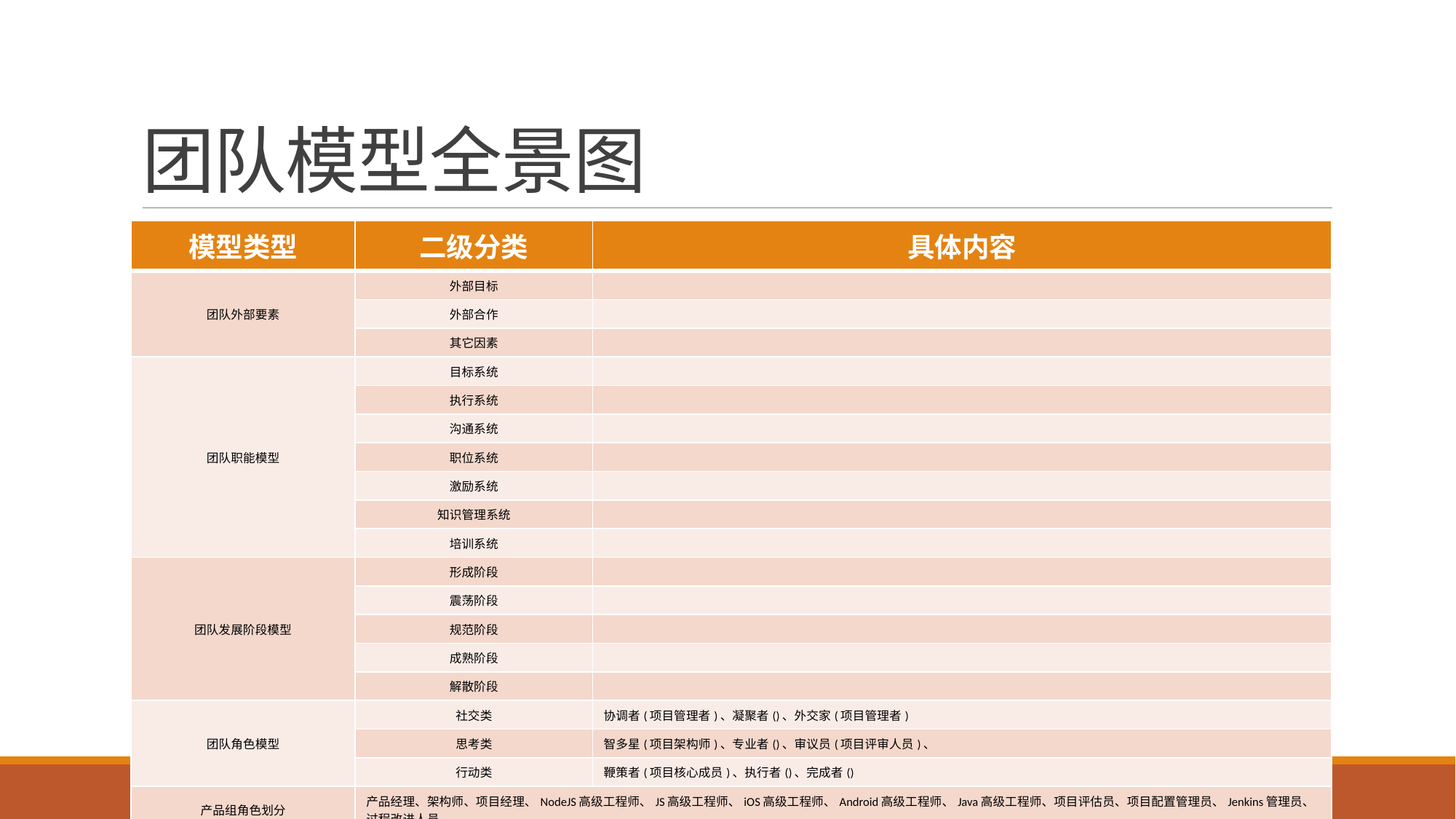

# 团队模型全景图
| 模型类型 | 二级分类 | 具体内容 |
| --- | --- | --- |
| 团队外部要素 | 外部目标 |  |
|  | 外部合作 |  |
|  | 其它因素 |  |
| 团队职能模型 | 目标系统 |  |
|  | 执行系统 |  |
|  | 沟通系统 |  |
|  | 职位系统 |  |
|  | 激励系统 |  |
|  | 知识管理系统 |  |
|  | 培训系统 |  |
| 团队发展阶段模型 | 形成阶段 |  |
|  | 震荡阶段 |  |
|  | 规范阶段 |  |
|  | 成熟阶段 |  |
|  | 解散阶段 |  |
| 团队角色模型 | 社交类 | 协调者(项目管理者)、凝聚者()、外交家(项目管理者) |
|  | 思考类 | 智多星(项目架构师)、专业者()、审议员(项目评审人员)、 |
|  | 行动类 | 鞭策者(项目核心成员)、执行者()、完成者() |
| 产品组角色划分 | 产品经理、架构师、项目经理、NodeJS高级工程师、JS高级工程师、iOS高级工程师、Android高级工程师、Java高级工程师、项目评估员、项目配置管理员、Jenkins管理员、过程改进人员 |  |
| 项目组角色划分 | 项目经理、架构师、业务专家、表现层JS开发工程师、业务逻辑层JS开发工程师、数据访问层JS开发工程师、前置Java开发工程师、（管理集成平台配置管理员角色、开发集成平台配置管理员角色） |  |